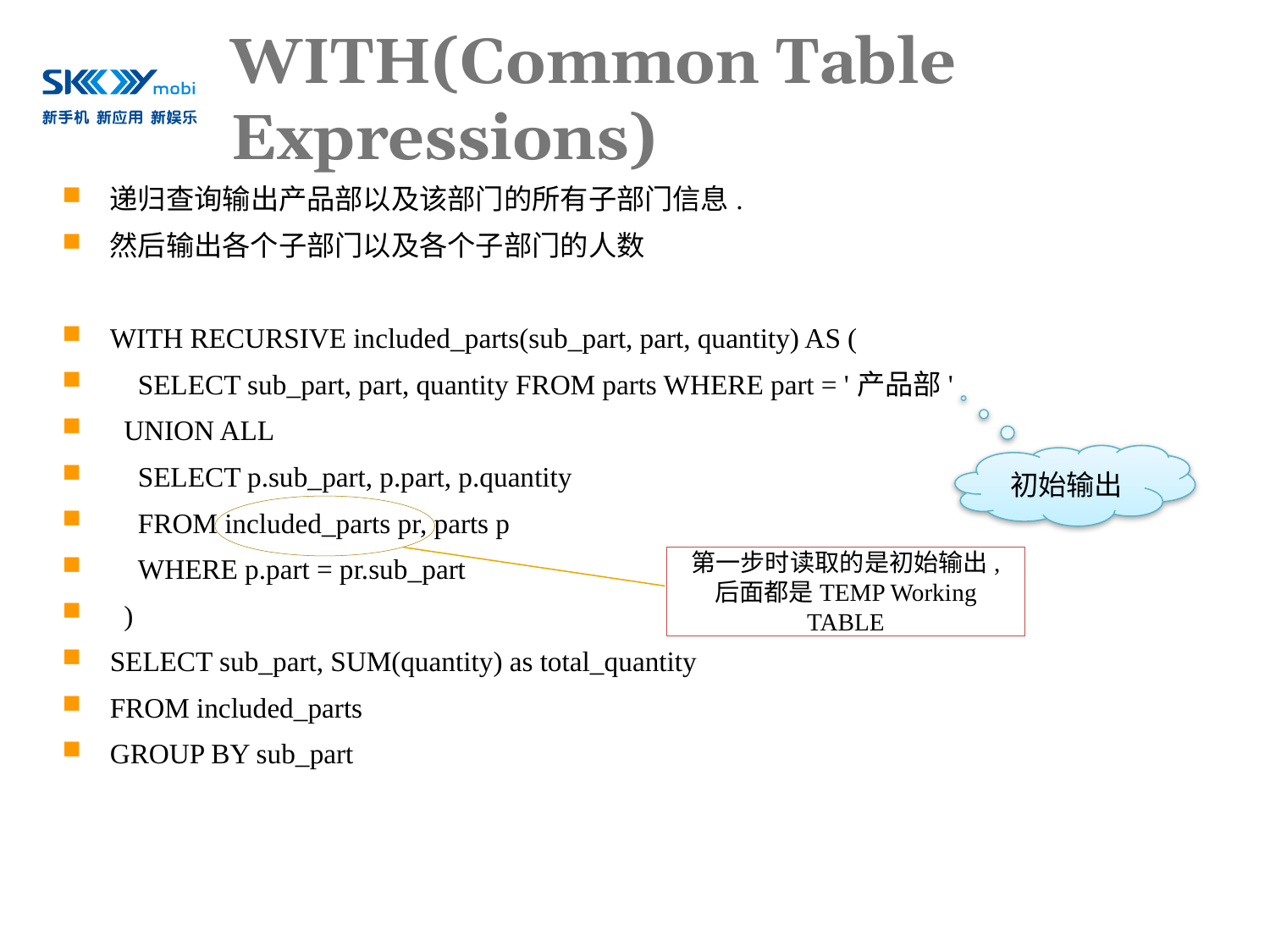

# WITH(Common Table Expressions)
递归查询输出产品部以及该部门的所有子部门信息.
然后输出各个子部门以及各个子部门的人数

WITH RECURSIVE included_parts(sub_part, part, quantity) AS (
    SELECT sub_part, part, quantity FROM parts WHERE part = '产品部'
  UNION ALL
    SELECT p.sub_part, p.part, p.quantity
    FROM included_parts pr, parts p
    WHERE p.part = pr.sub_part
  )
SELECT sub_part, SUM(quantity) as total_quantity
FROM included_parts
GROUP BY sub_part

初始输出

第一步时读取的是初始输出,
后面都是TEMP Working TABLE